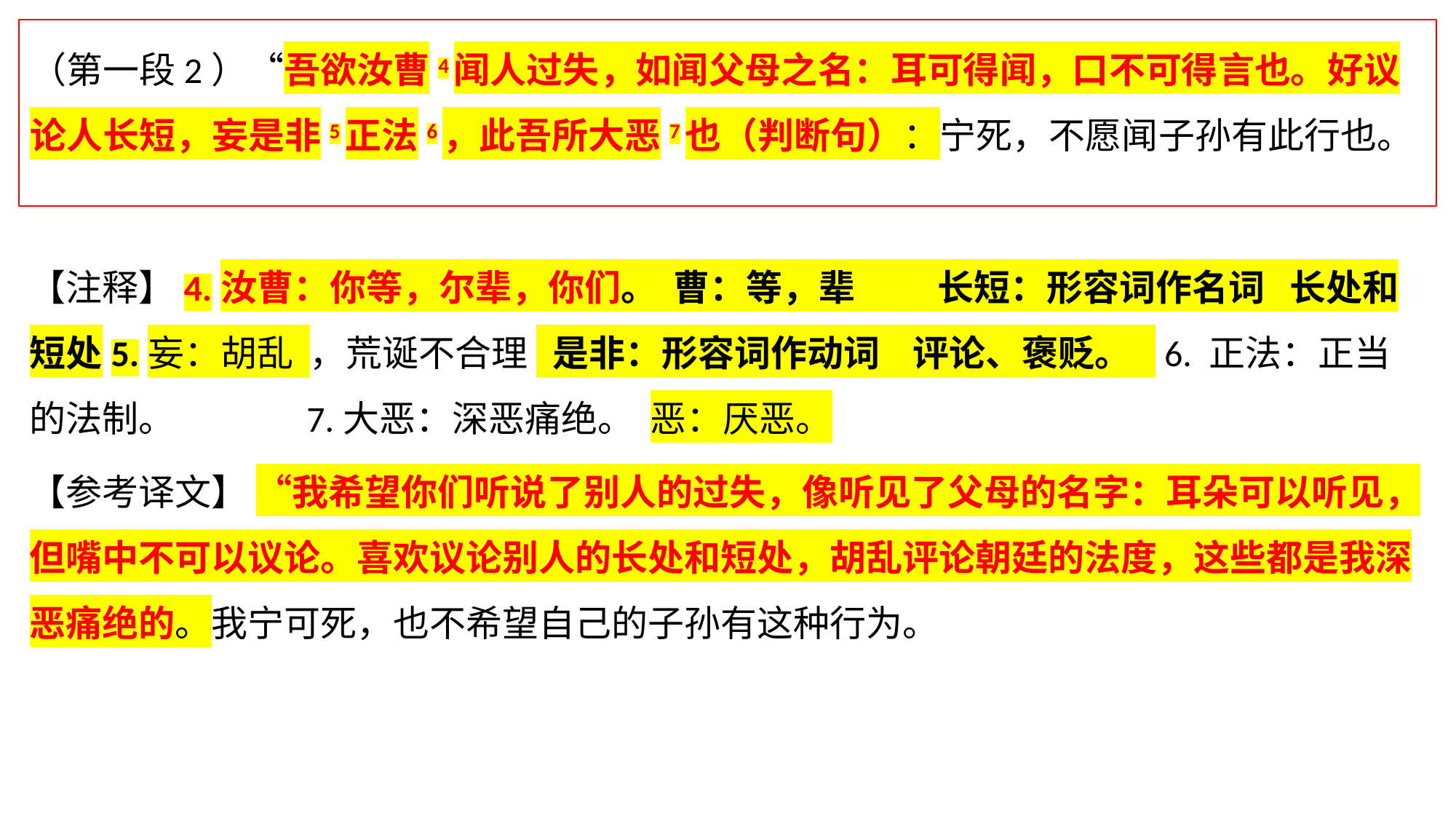

（第一段2）“吾欲汝曹4闻人过失，如闻父母之名：耳可得闻，口不可得言也。好议论人长短，妄是非5正法6，此吾所大恶7也（判断句）：宁死，不愿闻子孙有此行也。
【注释】4.汝曹：你等，尔辈，你们。  曹：等，辈          长短：形容词作名词   长处和短处5.妄：胡乱  ，荒诞不合理   是非：形容词作动词    评论、褒贬。   6. 正法：正当的法制。               7.大恶：深恶痛绝。  恶：厌恶。
【参考译文】 “我希望你们听说了别人的过失，像听见了父母的名字：耳朵可以听见，但嘴中不可以议论。喜欢议论别人的长处和短处，胡乱评论朝廷的法度，这些都是我深恶痛绝的。我宁可死，也不希望自己的子孙有这种行为。